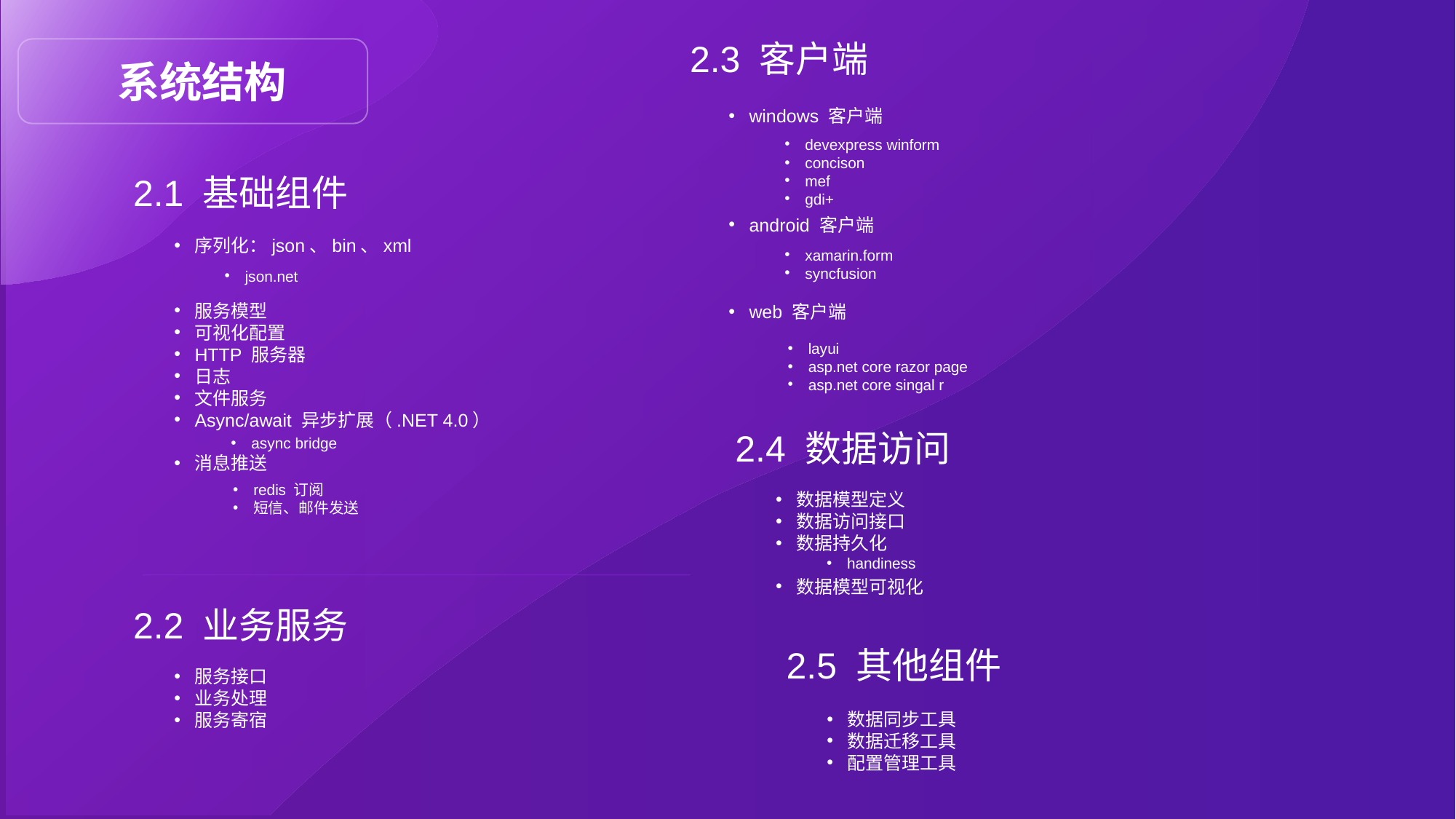

2.3 客户端

系统结构
windows 客户端

android 客户端

web 客户端

devexpress winform
concison
mef
gdi+

2.1 基础组件
序列化：json、bin、xml

服务模型
可视化配置
HTTP 服务器
日志
文件服务
Async/await 异步扩展（.NET 4.0）

消息推送

xamarin.form
syncfusion

json.net
layui
asp.net core razor page
asp.net core singal r

2.4 数据访问
async bridge
redis 订阅
短信、邮件发送
数据模型定义
数据访问接口
数据持久化

数据模型可视化
handiness
2.2 业务服务

2.5 其他组件
服务接口
业务处理
服务寄宿
数据同步工具
数据迁移工具
配置管理工具